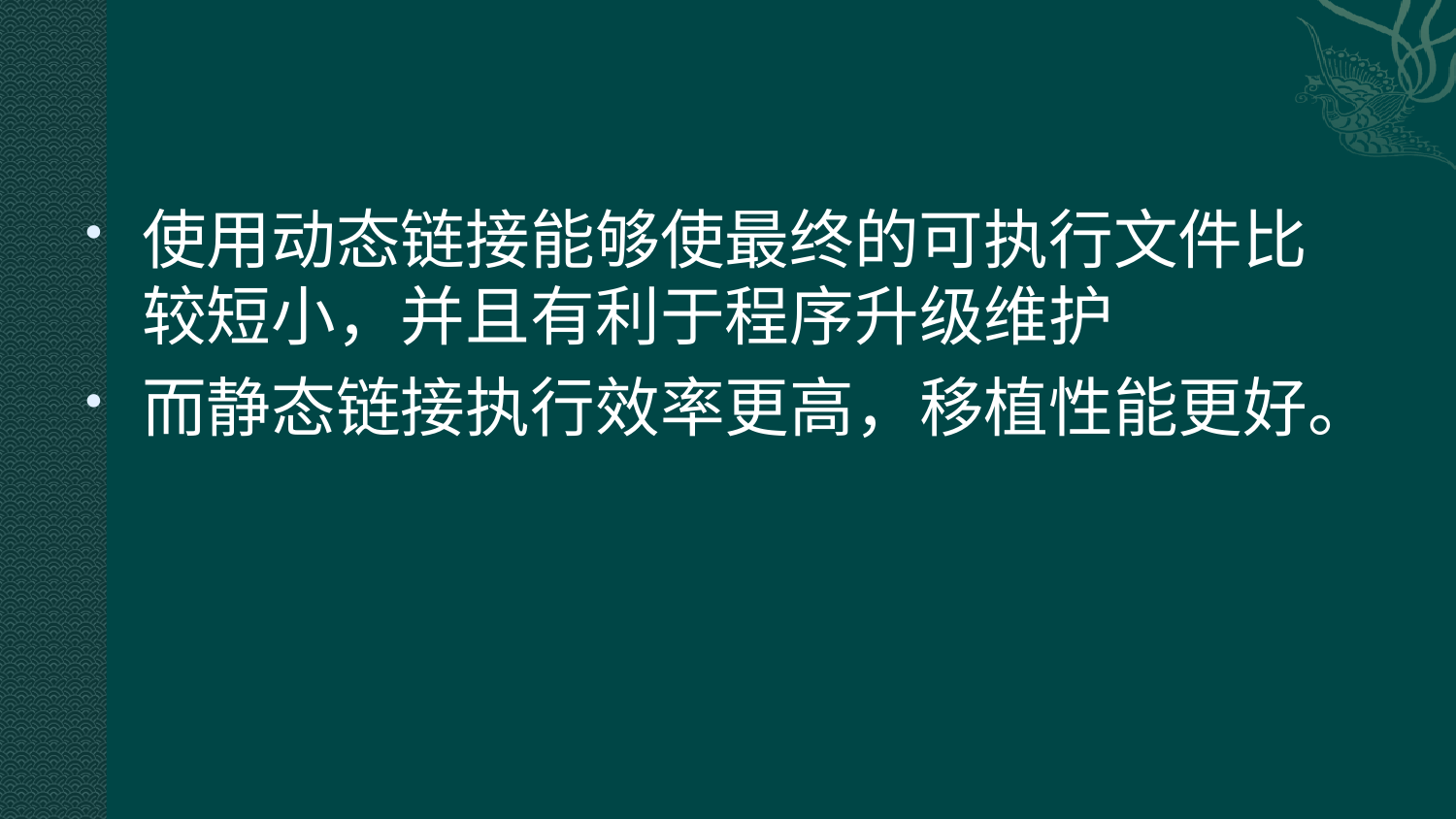

#
使用动态链接能够使最终的可执行文件比较短小，并且有利于程序升级维护
而静态链接执行效率更高，移植性能更好。